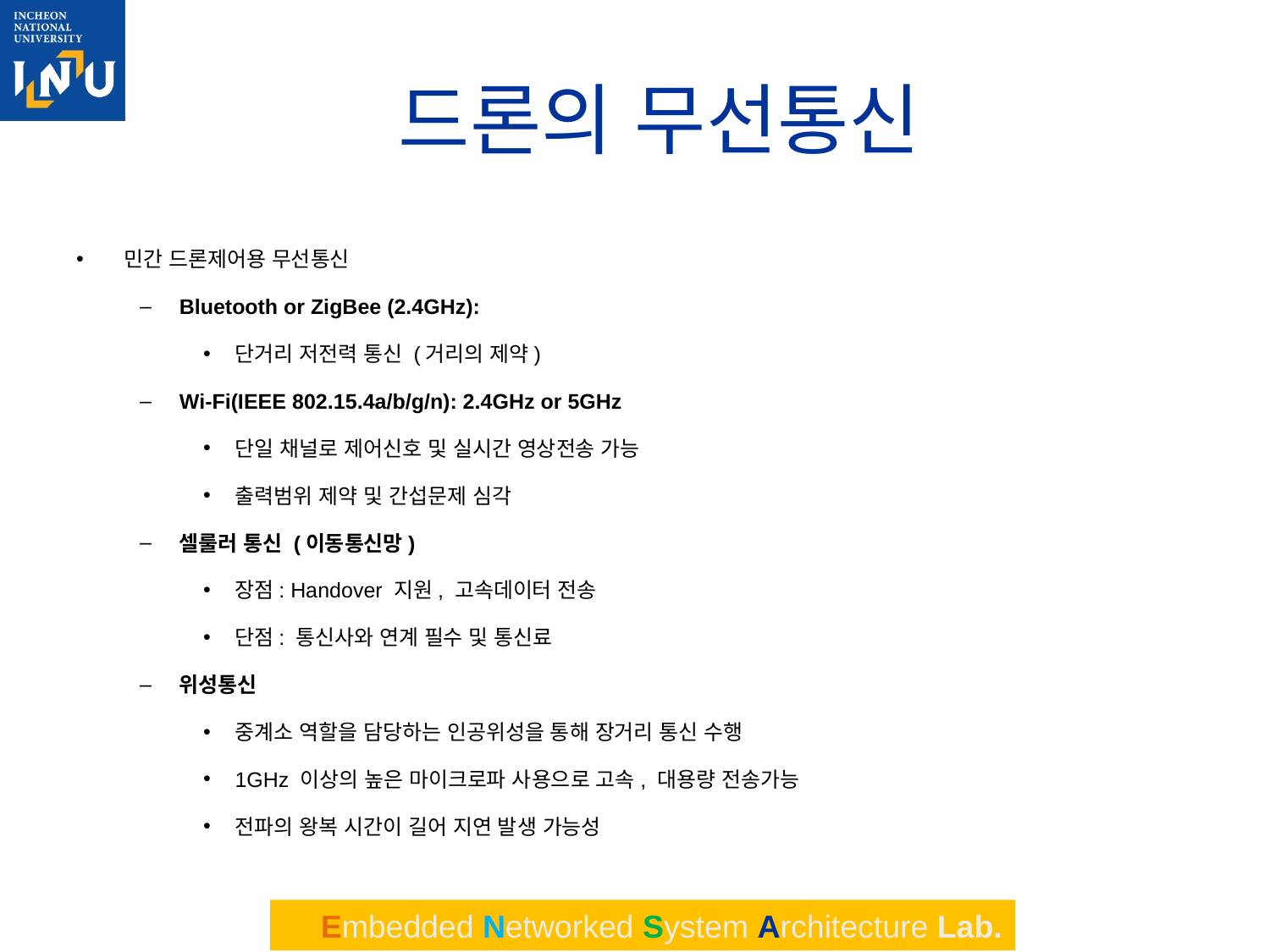

# 드론의 무선통신
민간 드론제어용 무선통신
Bluetooth or ZigBee (2.4GHz):
단거리 저전력 통신 (거리의 제약)
Wi-Fi(IEEE 802.15.4a/b/g/n): 2.4GHz or 5GHz
단일 채널로 제어신호 및 실시간 영상전송 가능
출력범위 제약 및 간섭문제 심각
셀룰러 통신 (이동통신망)
장점: Handover 지원, 고속데이터 전송
단점: 통신사와 연계 필수 및 통신료
위성통신
중계소 역할을 담당하는 인공위성을 통해 장거리 통신 수행
1GHz 이상의 높은 마이크로파 사용으로 고속, 대용량 전송가능
전파의 왕복 시간이 길어 지연 발생 가능성